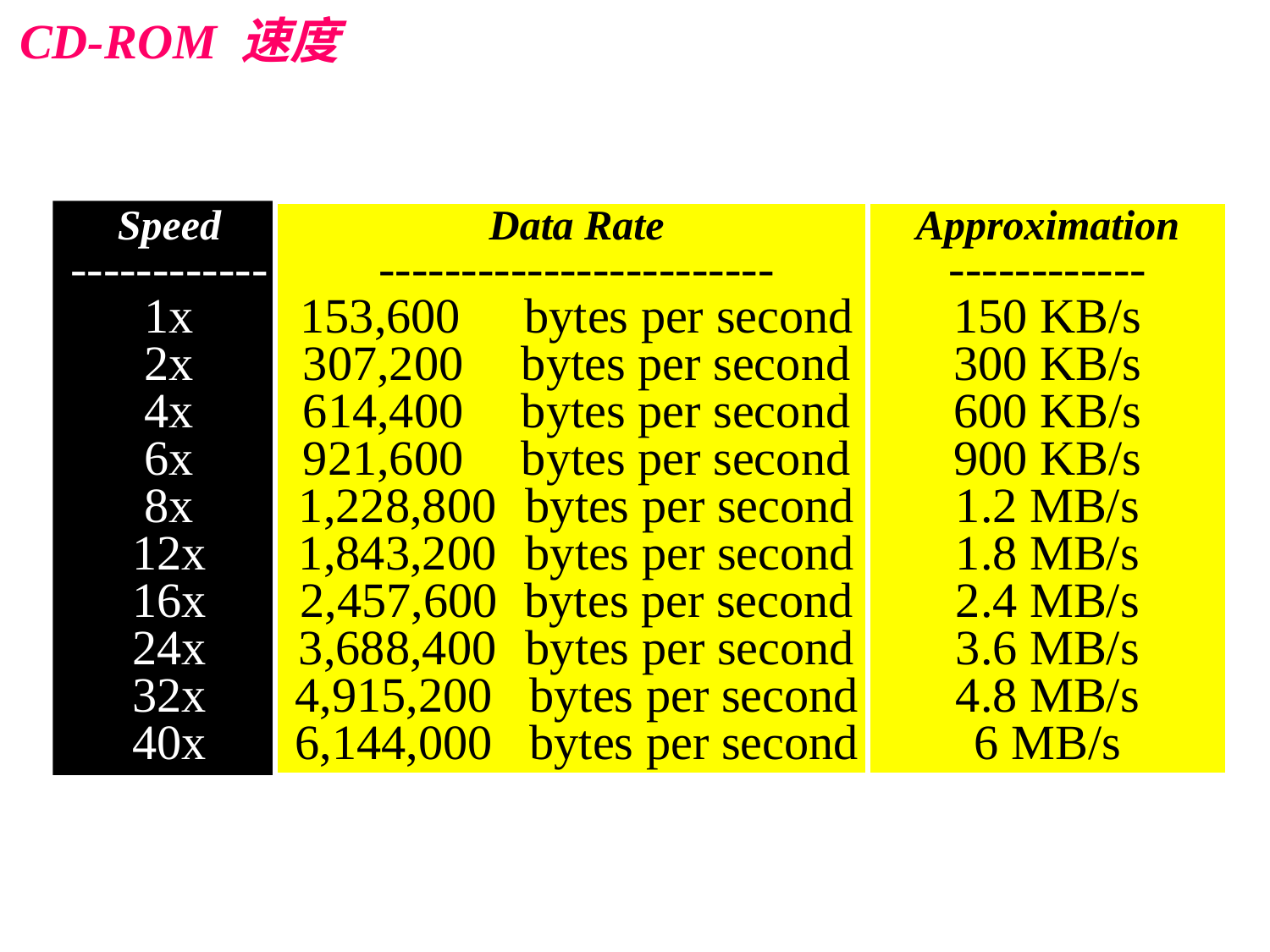

CD-ROM 速度
Speed
------------
1x
2x
4x
6x
8x
12x
16x
24x
32x
40x
Data Rate
------------------------
153,600      bytes per second
307,200        bytes per second
614,400        bytes per second
921,600        bytes per second
1,228,800    bytes per second
1,843,200    bytes per second
 2,457,600   bytes per second
3,688,400    bytes per second 4,915,200   bytes per second
6,144,000   bytes per second
Approximation
------------
150 KB/s
300 KB/s
600 KB/s
900 KB/s
1.2 MB/s
1.8 MB/s
2.4 MB/s
3.6 MB/s
4.8 MB/s
6 MB/s